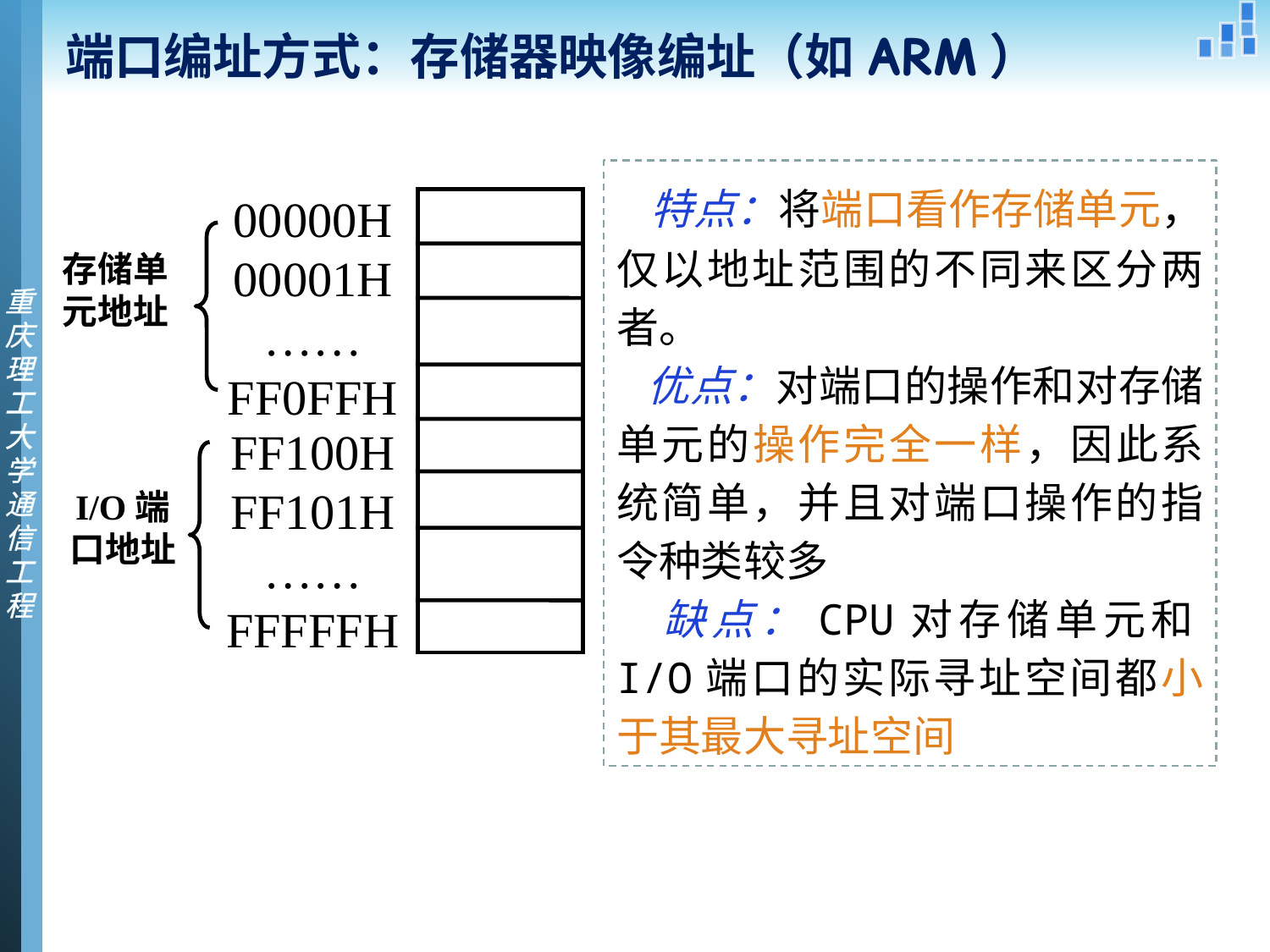

端口编址方式：存储器映像编址（如ARM）
  特点：将端口看作存储单元，仅以地址范围的不同来区分两者。
  优点：对端口的操作和对存储单元的操作完全一样，因此系统简单，并且对端口操作的指令种类较多
  缺点：CPU对存储单元和I/O端口的实际寻址空间都小于其最大寻址空间
00000H
00001H
……
FF0FFH

存储单元地址

FF100H
FF101H
……
FFFFFH

I/O端
口地址

13